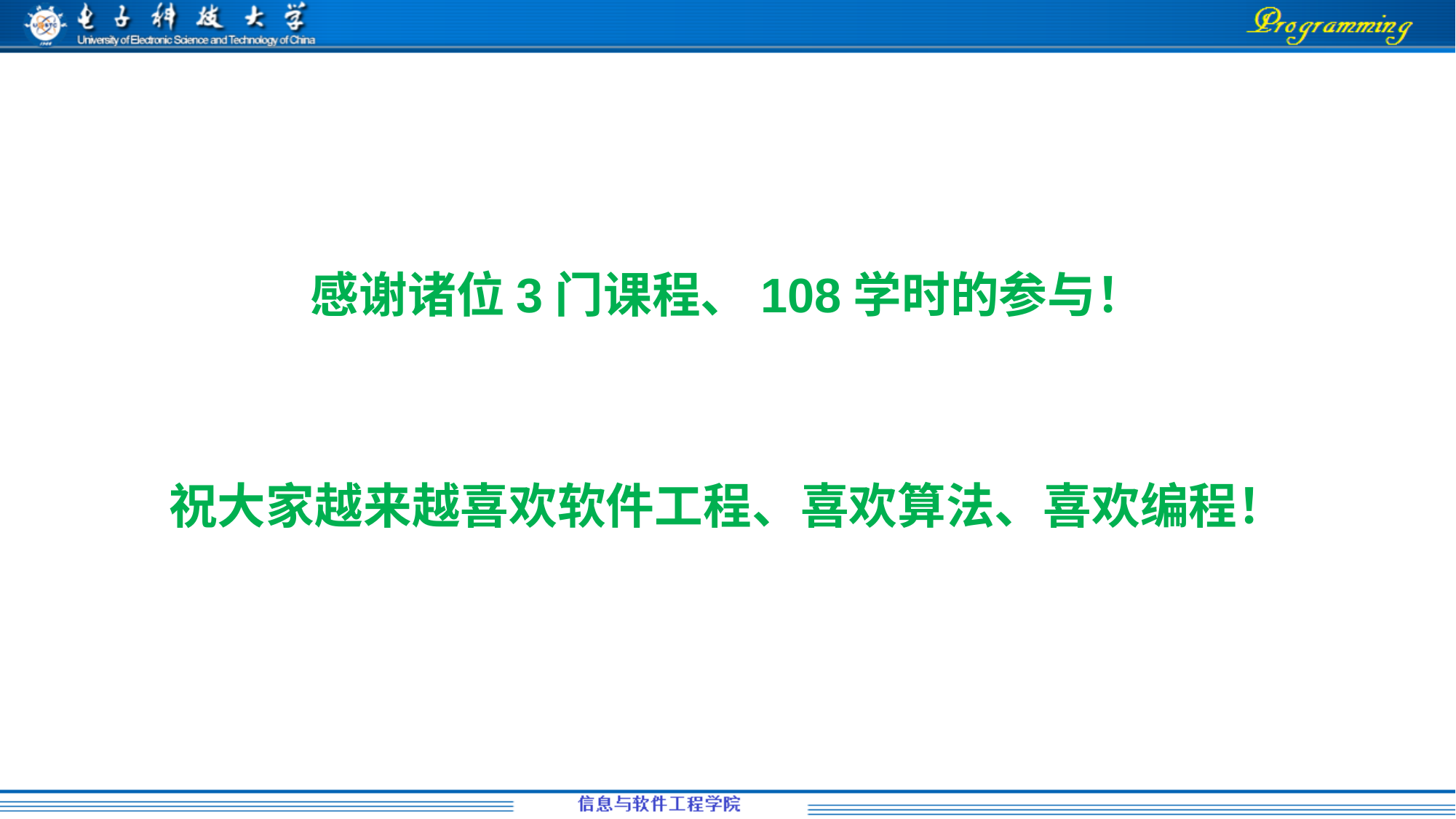

感谢诸位3门课程、108学时的参与！

祝大家越来越喜欢软件工程、喜欢算法、喜欢编程！